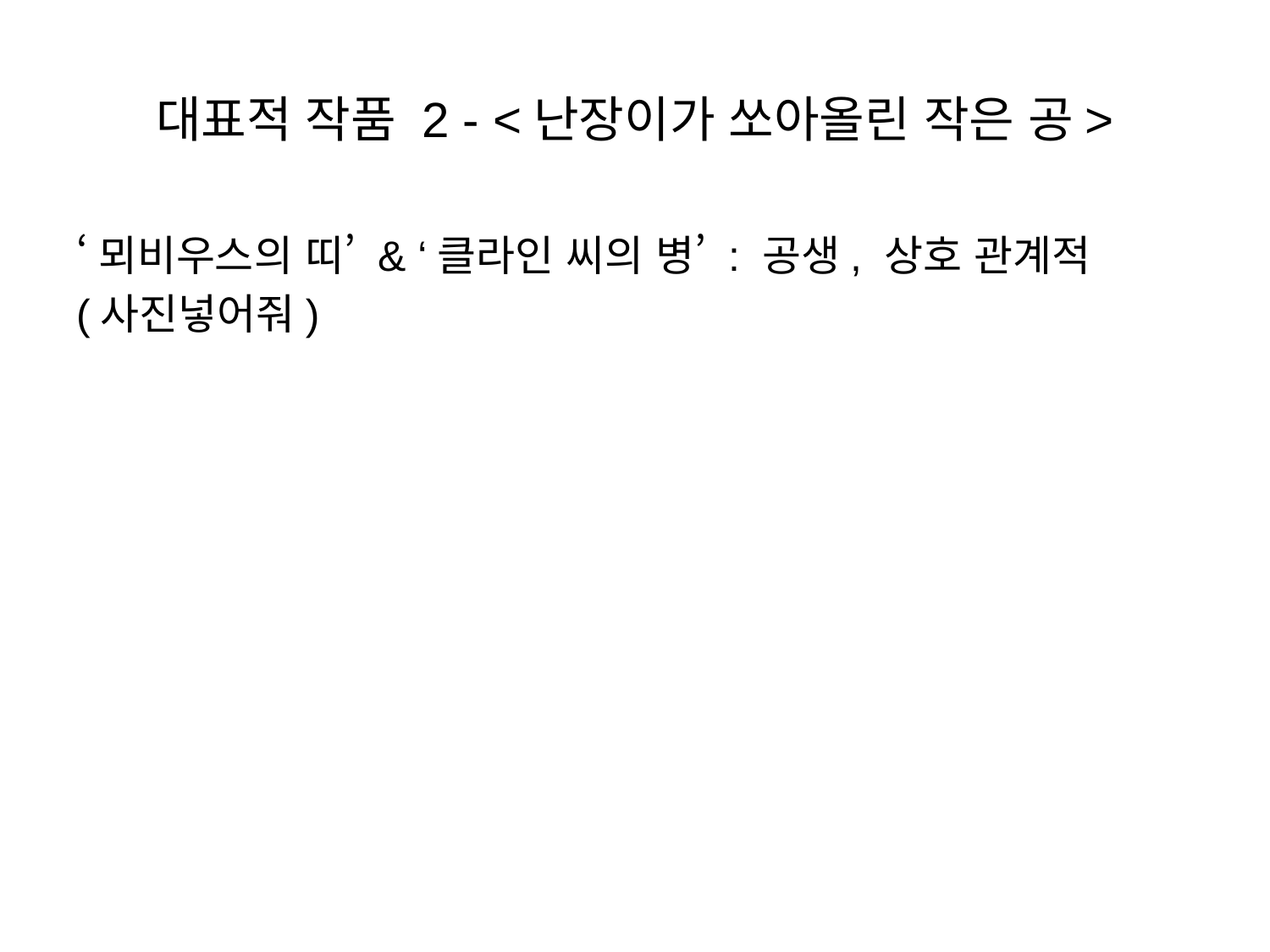

# 대표적 작품 2 - <난장이가 쏘아올린 작은 공>
‘뫼비우스의 띠’ & ‘클라인 씨의 병’ : 공생, 상호 관계적
(사진넣어줘)